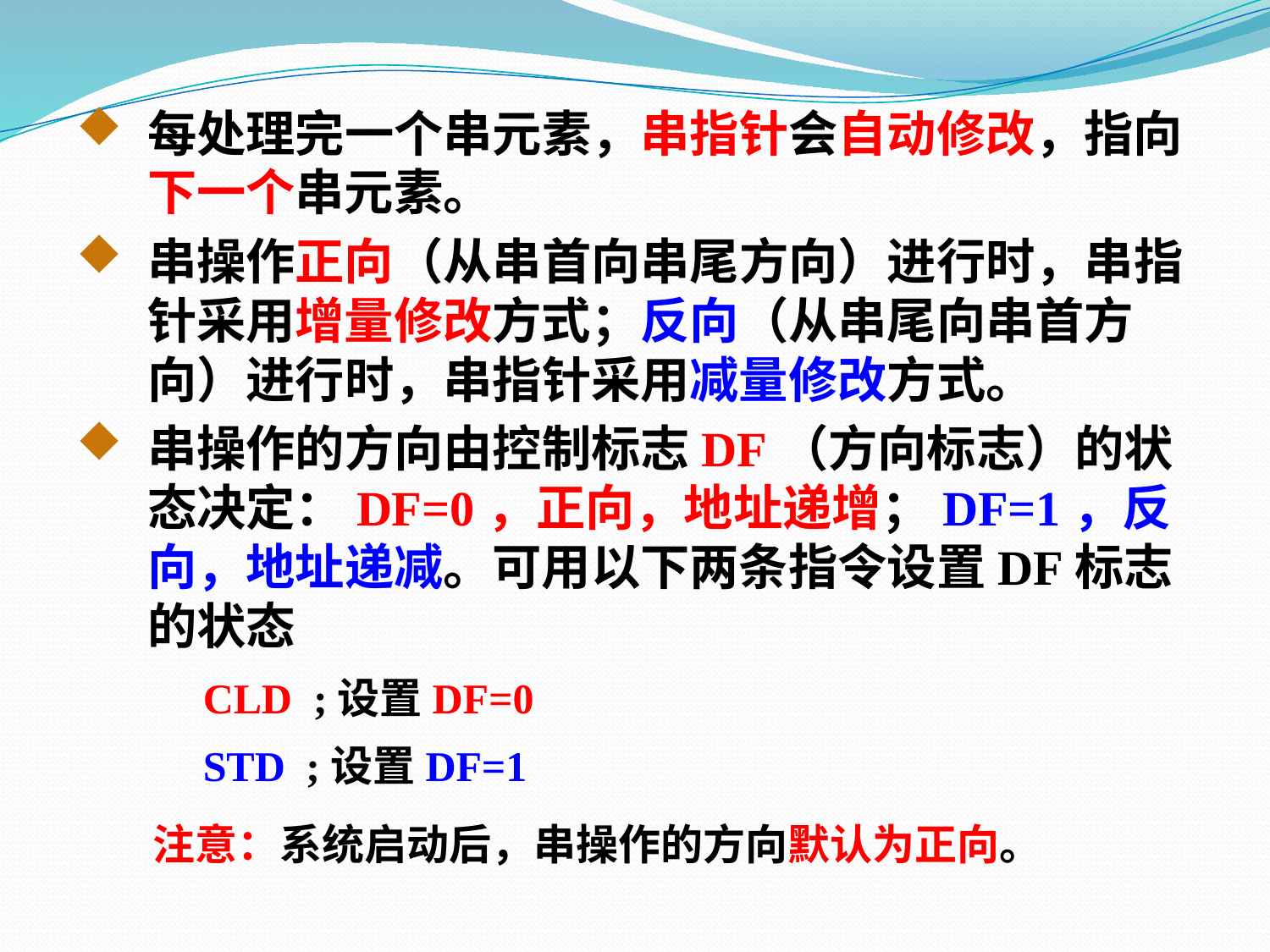

每处理完一个串元素，串指针会自动修改，指向下一个串元素。
串操作正向（从串首向串尾方向）进行时，串指针采用增量修改方式；反向（从串尾向串首方向）进行时，串指针采用减量修改方式。
串操作的方向由控制标志DF（方向标志）的状态决定：DF=0，正向，地址递增；DF=1，反向，地址递减。可用以下两条指令设置DF标志的状态

            CLD  ;设置DF=0

            STD  ;设置DF=1

       注意：系统启动后，串操作的方向默认为正向。